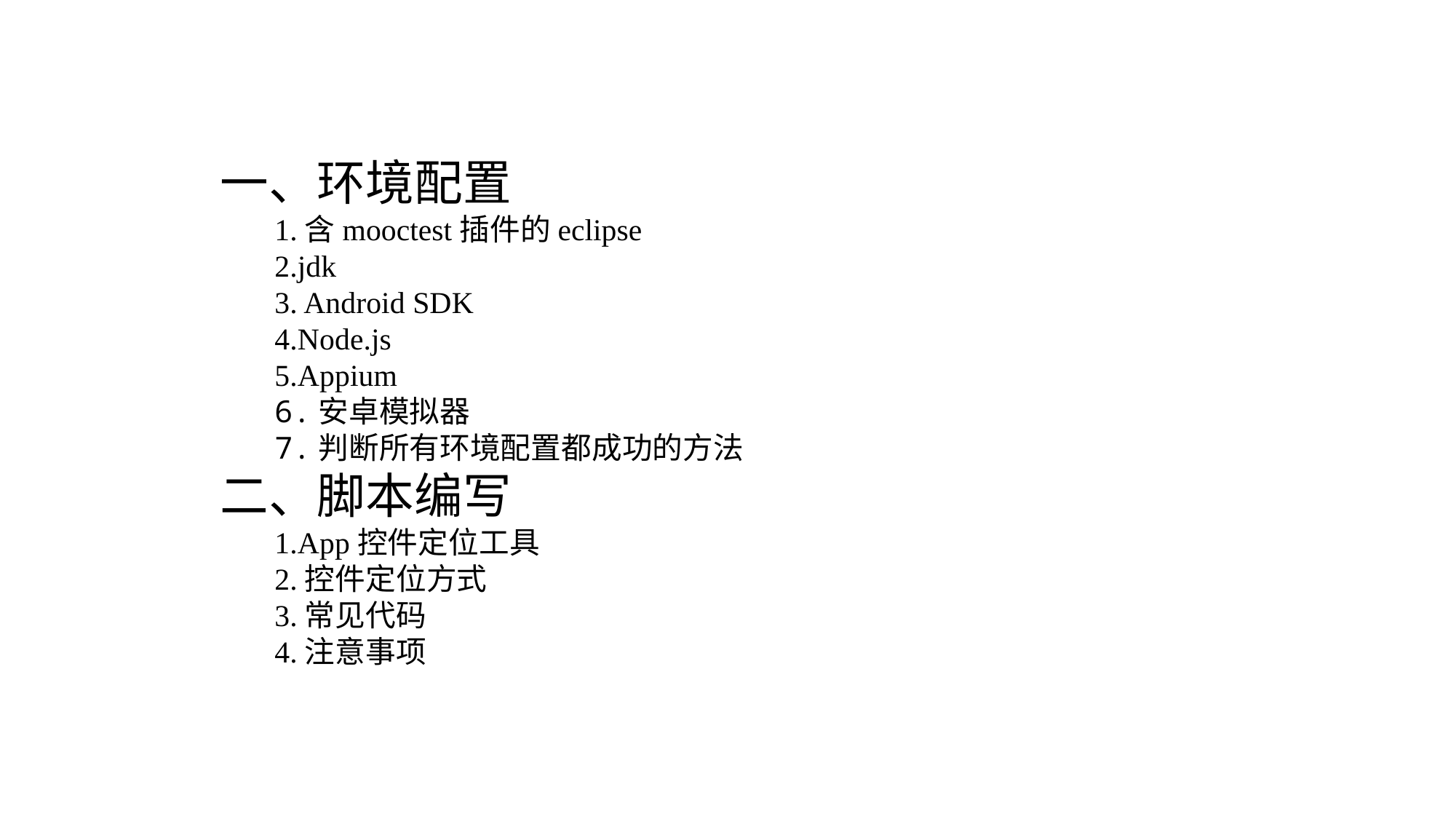

一、环境配置
1.含mooctest插件的eclipse
2.jdk
3. Android SDK
4.Node.js
5.Appium
6.安卓模拟器
7.判断所有环境配置都成功的方法
二、脚本编写
1.App控件定位工具
2.控件定位方式
3.常见代码
4.注意事项